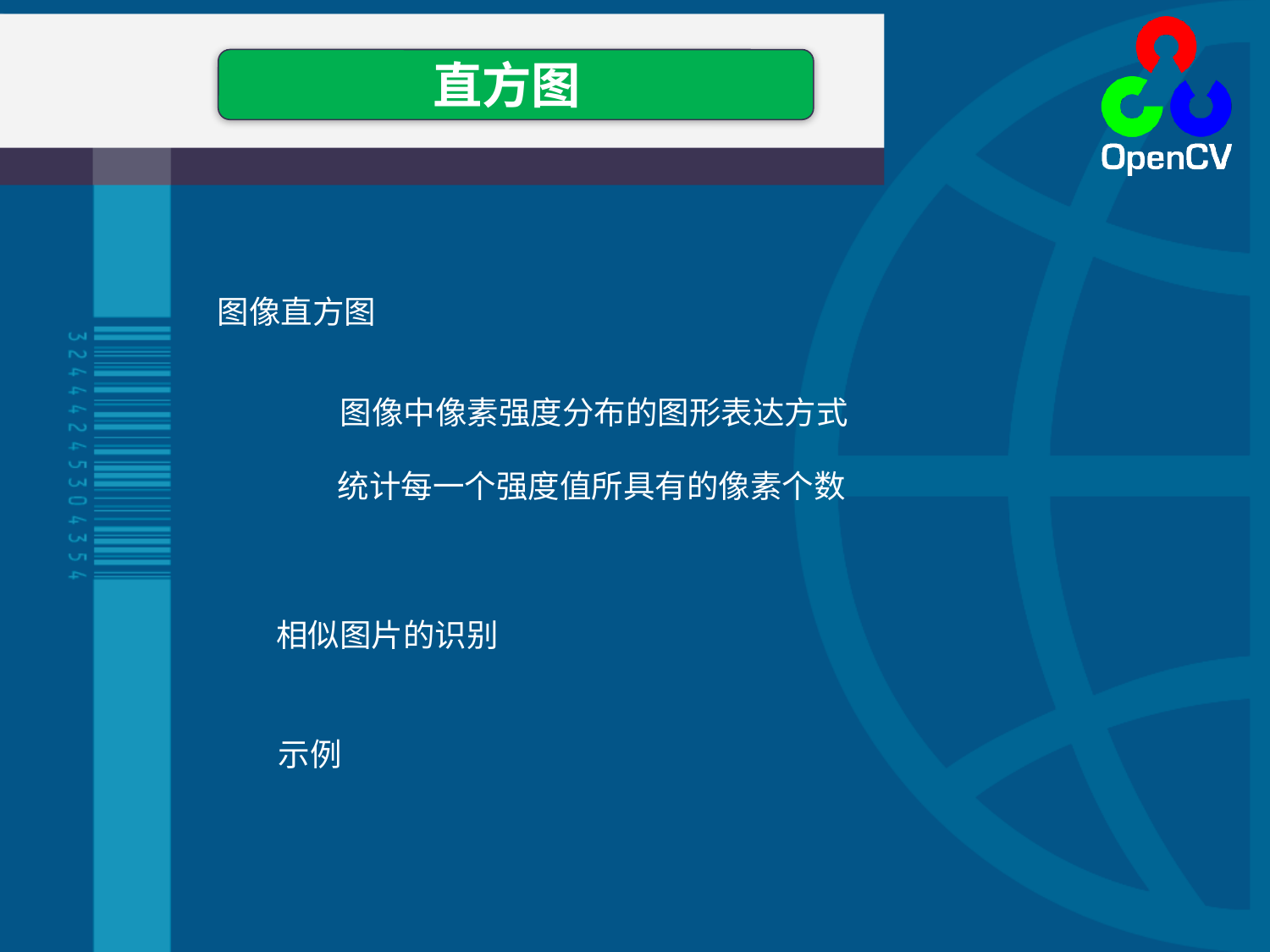

直方图

图像直方图
图像中像素强度分布的图形表达方式
统计每一个强度值所具有的像素个数
相似图片的识别
示例